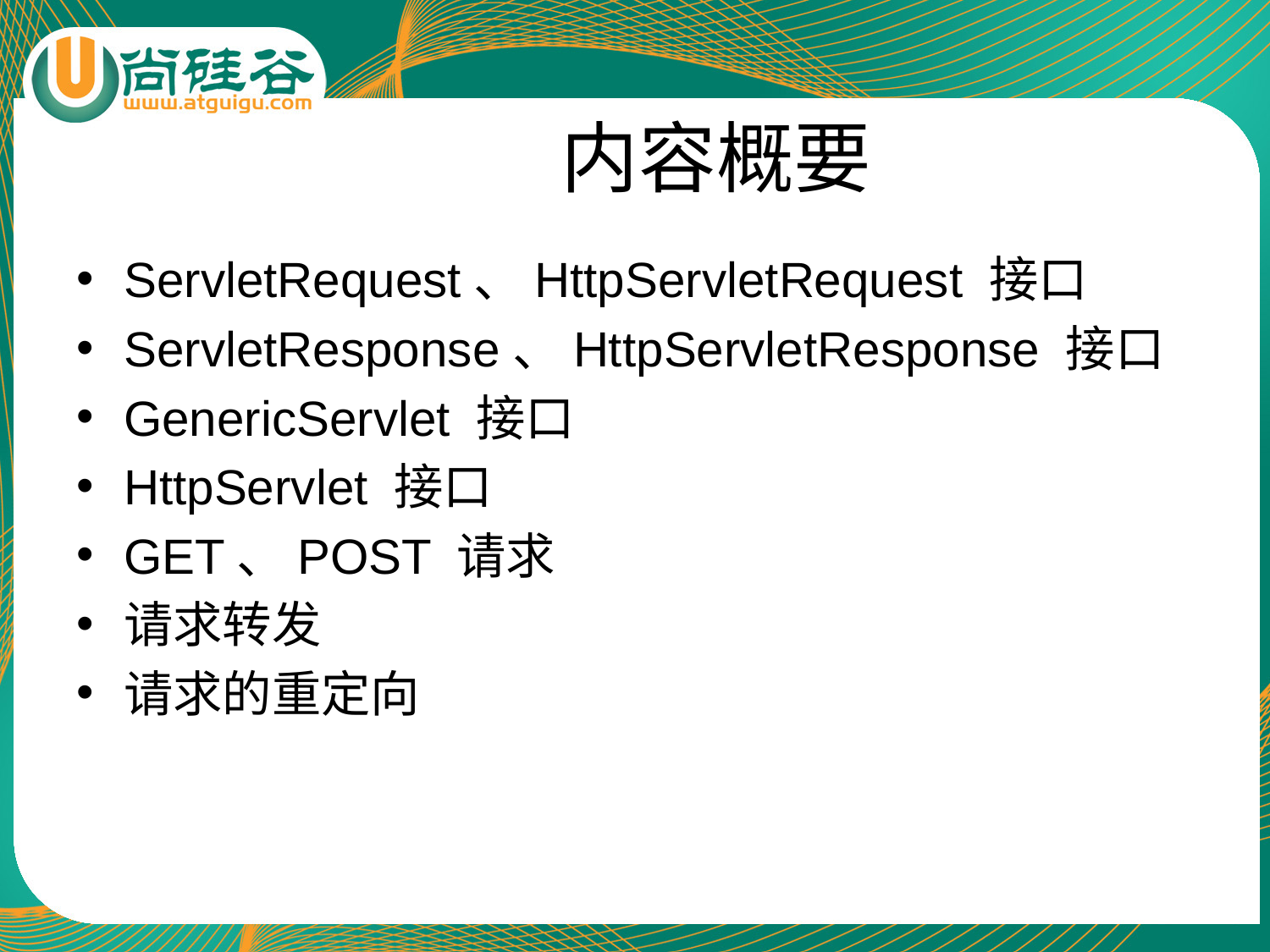

# 内容概要
ServletRequest、HttpServletRequest 接口
ServletResponse、HttpServletResponse 接口
GenericServlet 接口
HttpServlet 接口
GET、POST 请求
请求转发
请求的重定向